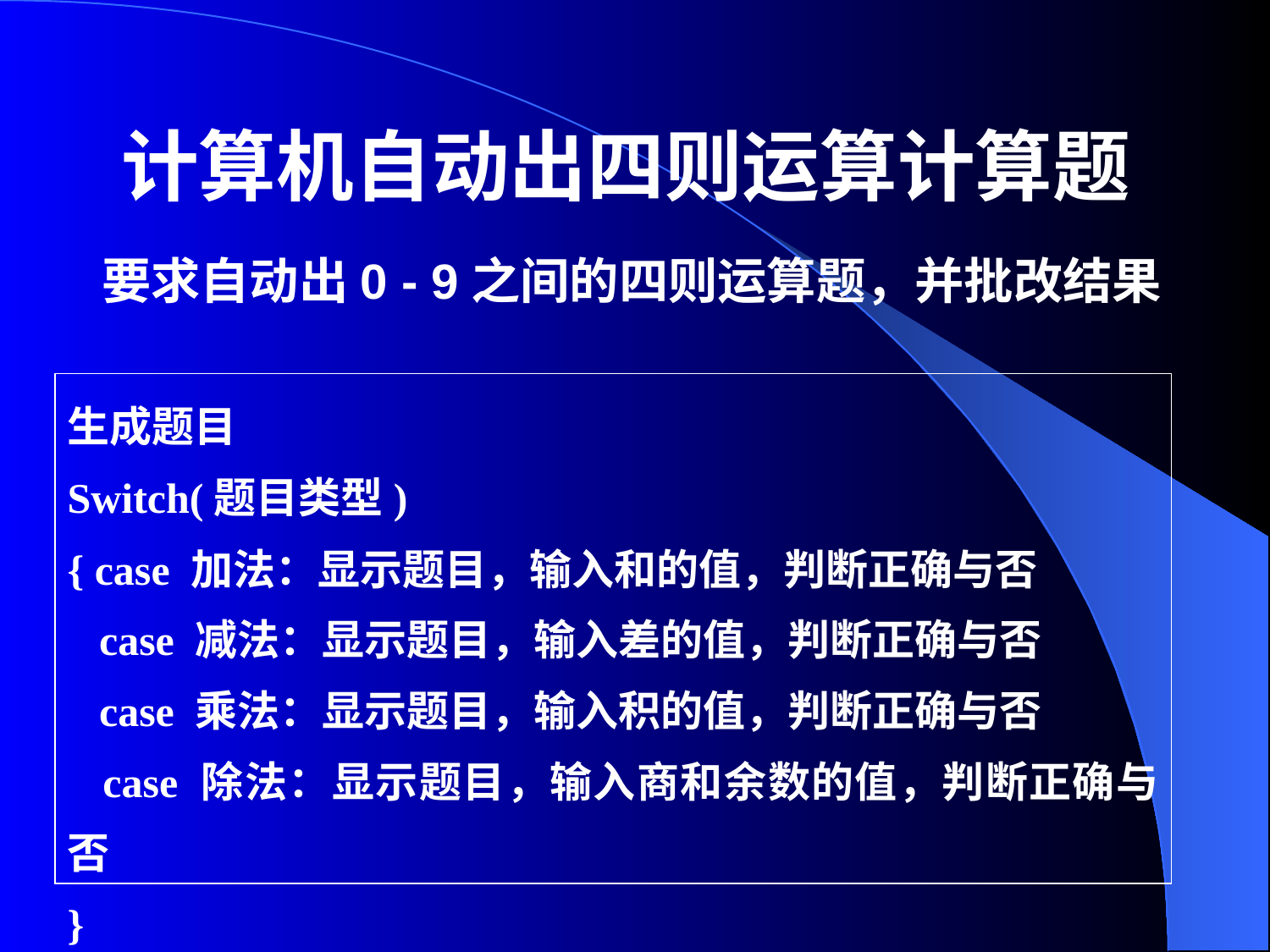

# 计算机自动出四则运算计算题
要求自动出0 - 9之间的四则运算题，并批改结果
生成题目
Switch(题目类型)
{ case 加法：显示题目，输入和的值，判断正确与否
   case 减法：显示题目，输入差的值，判断正确与否
   case 乘法：显示题目，输入积的值，判断正确与否
   case 除法：显示题目，输入商和余数的值，判断正确与否
}